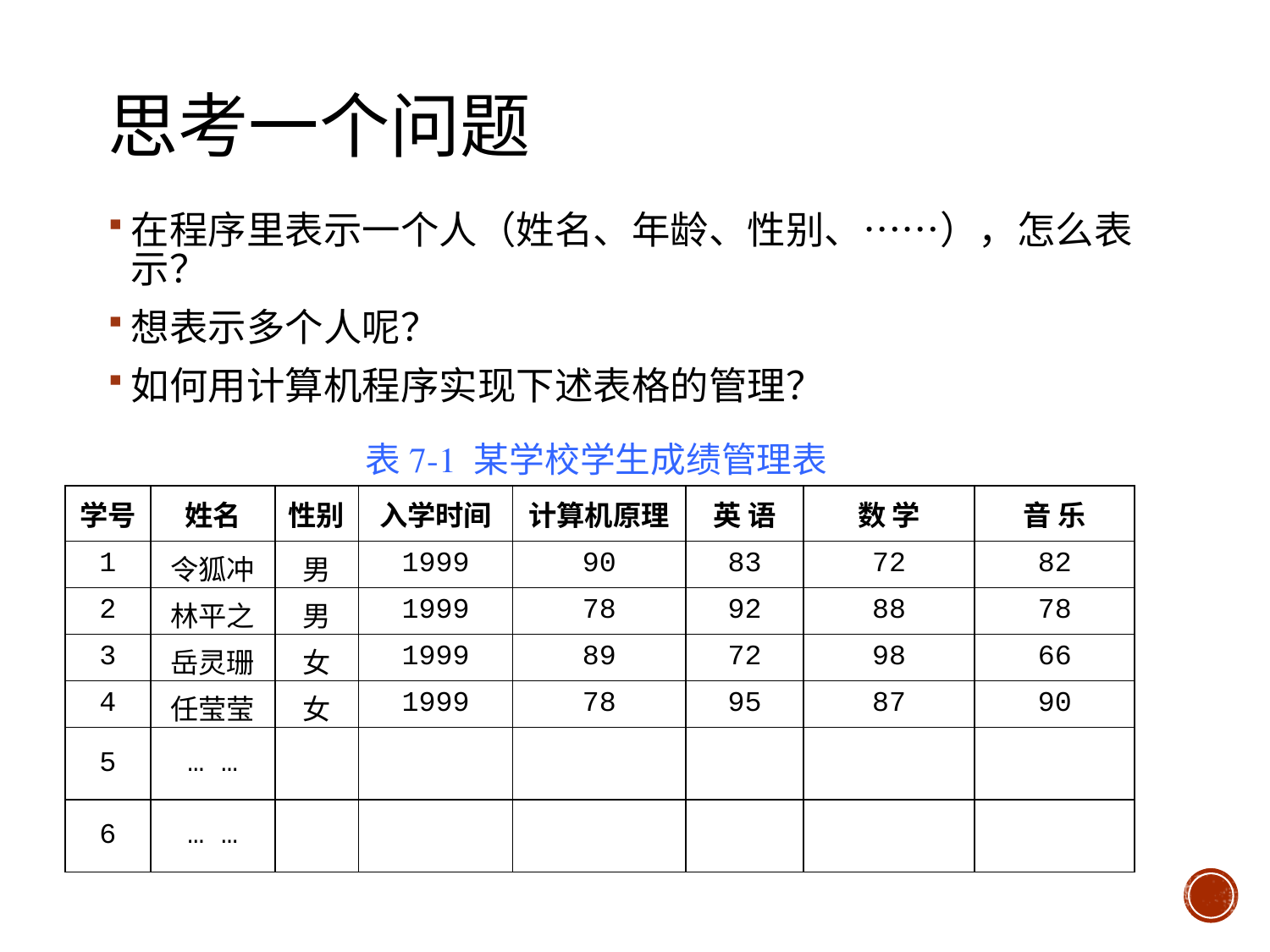

# 思考一个问题
在程序里表示一个人（姓名、年龄、性别、……），怎么表示？
想表示多个人呢？
如何用计算机程序实现下述表格的管理？
表7-1 某学校学生成绩管理表
| 学号 | 姓名 | 性别 | 入学时间 | 计算机原理 | 英 语 | 数 学 | 音 乐 |
| --- | --- | --- | --- | --- | --- | --- | --- |
| 1 | 令狐冲 | 男 | 1999 | 90 | 83 | 72 | 82 |
| 2 | 林平之 | 男 | 1999 | 78 | 92 | 88 | 78 |
| 3 | 岳灵珊 | 女 | 1999 | 89 | 72 | 98 | 66 |
| 4 | 任莹莹 | 女 | 1999 | 78 | 95 | 87 | 90 |
| 5 | … … |  |  |  |  |  |  |
| 6 | … … |  |  |  |  |  |  |
4